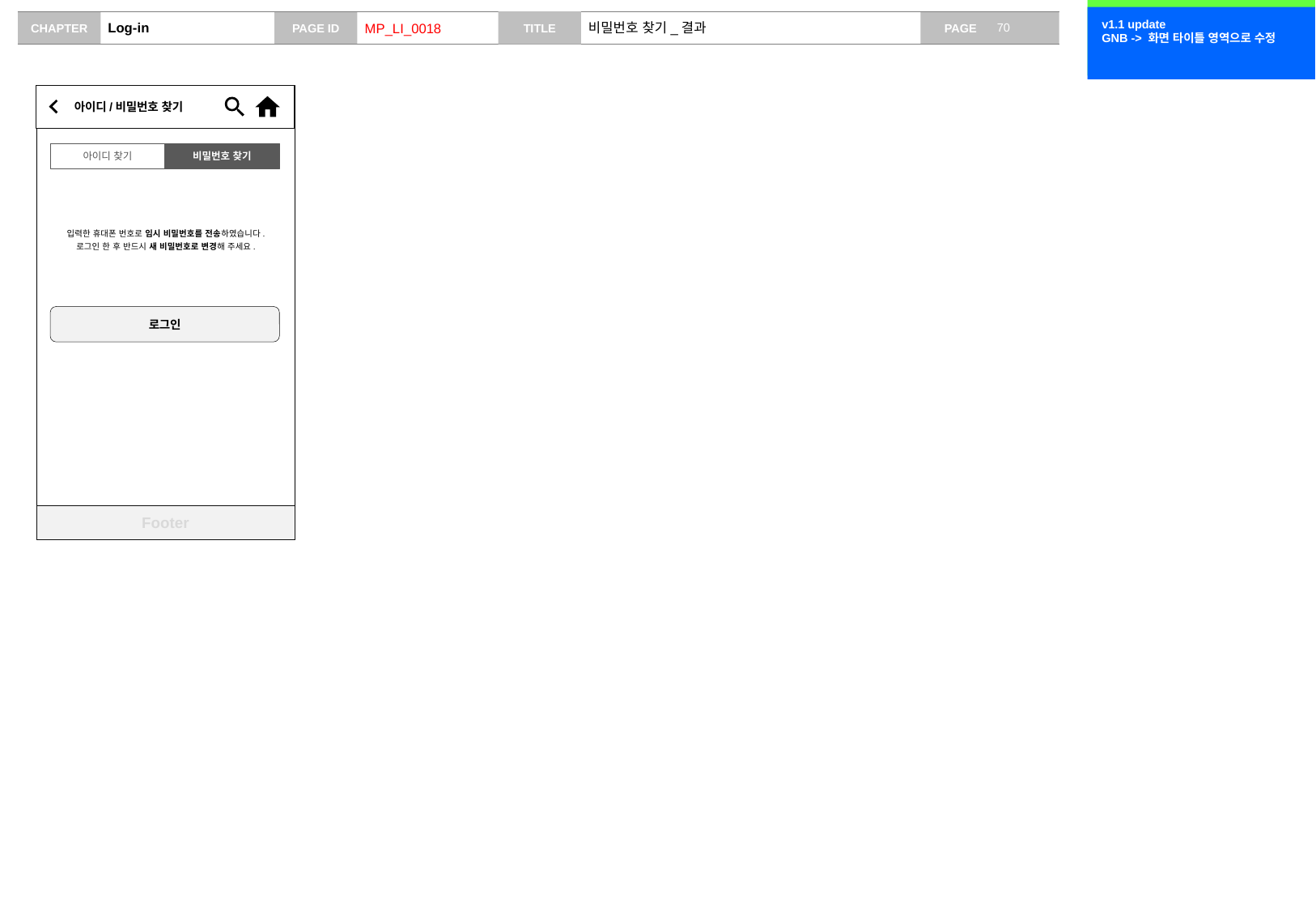

v0.5 update
모바일 화면 추가
v1.1 update
GNB -> 화면 타이틀 영역으로 수정

# Log-in
MP_LI_0018
비밀번호 찾기_결과

아이디/비밀번호 찾기

아이디 찾기
비밀번호 찾기
입력한 휴대폰 번호로 임시 비밀번호를 전송하였습니다.
로그인 한 후 반드시 새 비밀번호로 변경해 주세요.
로그인
Footer